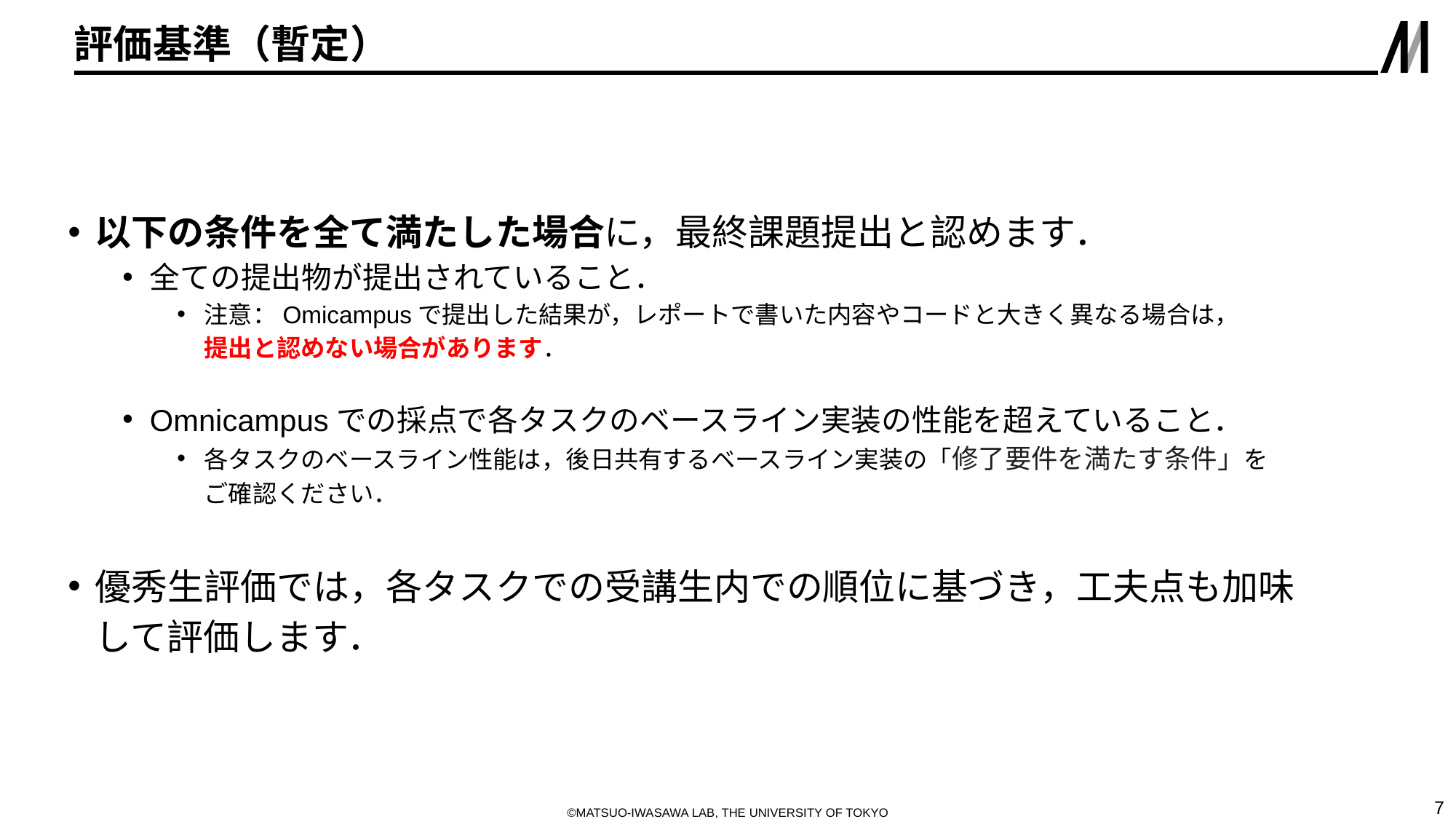

# 評価基準（暫定）
以下の条件を全て満たした場合に，最終課題提出と認めます．
全ての提出物が提出されていること．
注意：Omicampusで提出した結果が，レポートで書いた内容やコードと大きく異なる場合は，
提出と認めない場合があります．
Omnicampusでの採点で各タスクのベースライン実装の性能を超えていること．
各タスクのベースライン性能は，後日共有するベースライン実装の「修了要件を満たす条件」を
ご確認ください．

優秀生評価では，各タスクでの受講生内での順位に基づき，工夫点も加味して評価します．